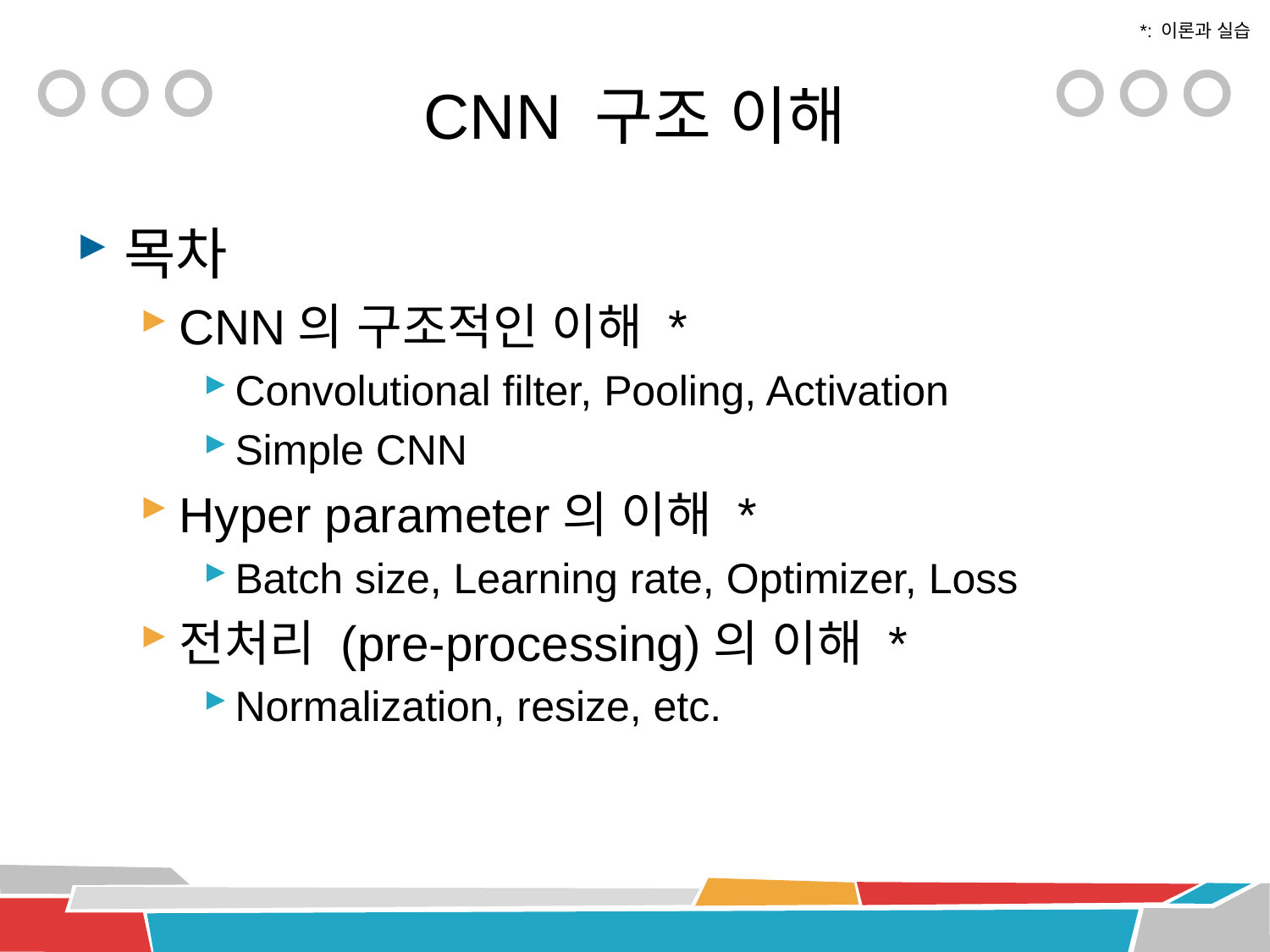

*: 이론과 실습
# CNN 구조 이해
목차
CNN의 구조적인 이해 *
Convolutional filter, Pooling, Activation
Simple CNN
Hyper parameter의 이해 *
Batch size, Learning rate, Optimizer, Loss
전처리 (pre-processing)의 이해 *
Normalization, resize, etc.